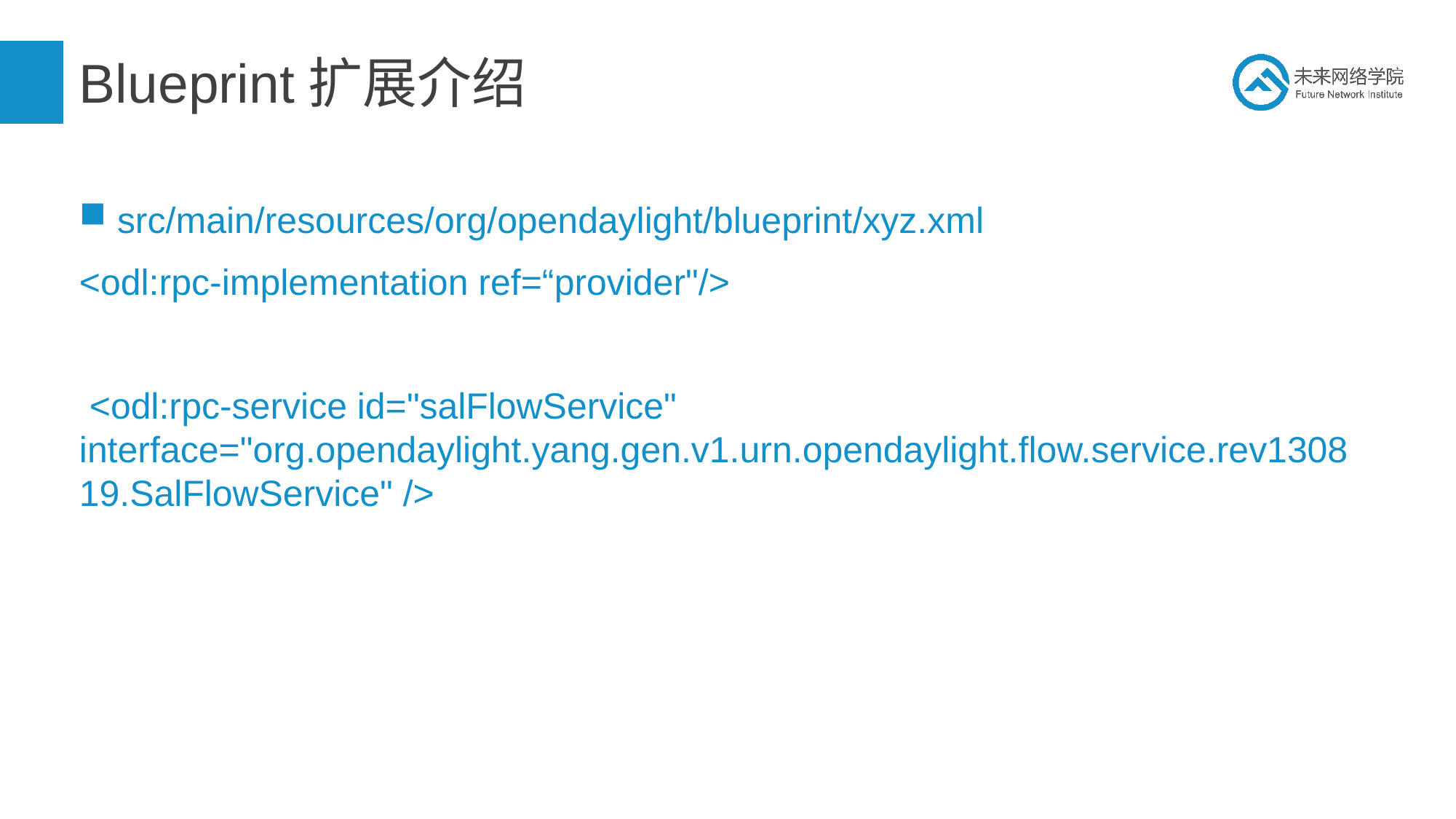

# Blueprint扩展介绍
 src/main/resources/org/opendaylight/blueprint/xyz.xml
<odl:rpc-implementation ref=“provider"/>

 <odl:rpc-service id="salFlowService"    interface="org.opendaylight.yang.gen.v1.urn.opendaylight.flow.service.rev130819.SalFlowService" />